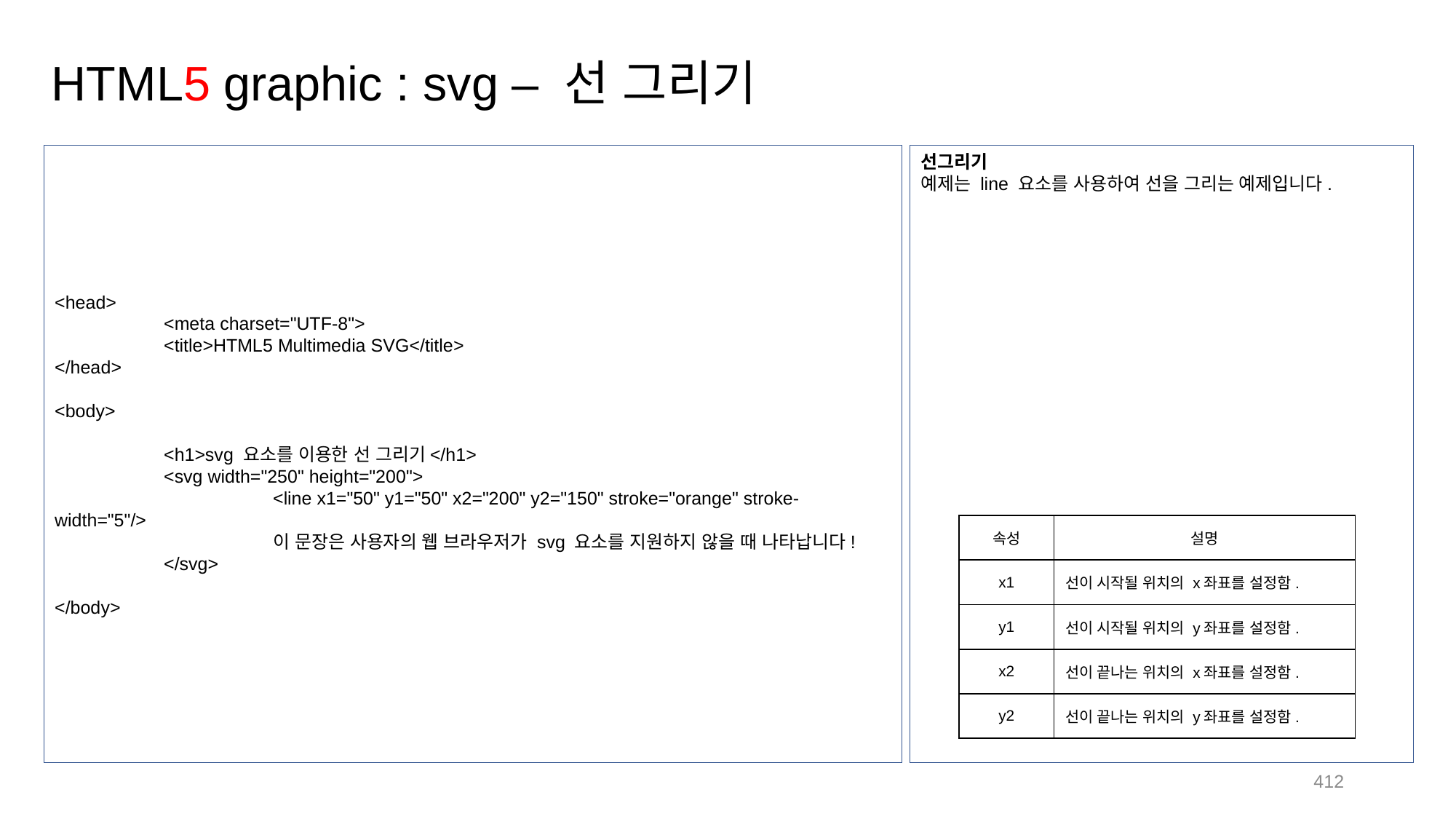

# HTML5 graphic : svg – 선 그리기
<head>
	<meta charset="UTF-8">
	<title>HTML5 Multimedia SVG</title>
</head>

<body>

	<h1>svg 요소를 이용한 선 그리기</h1>
	<svg width="250" height="200">
		<line x1="50" y1="50" x2="200" y2="150" stroke="orange" stroke-width="5"/>
		이 문장은 사용자의 웹 브라우저가 svg 요소를 지원하지 않을 때 나타납니다!
	</svg>

</body>
선그리기
예제는 line 요소를 사용하여 선을 그리는 예제입니다.
| 속성 | 설명 |
| --- | --- |
| x1 | 선이 시작될 위치의 x좌표를 설정함. |
| y1 | 선이 시작될 위치의 y좌표를 설정함. |
| x2 | 선이 끝나는 위치의 x좌표를 설정함. |
| y2 | 선이 끝나는 위치의 y좌표를 설정함. |
412